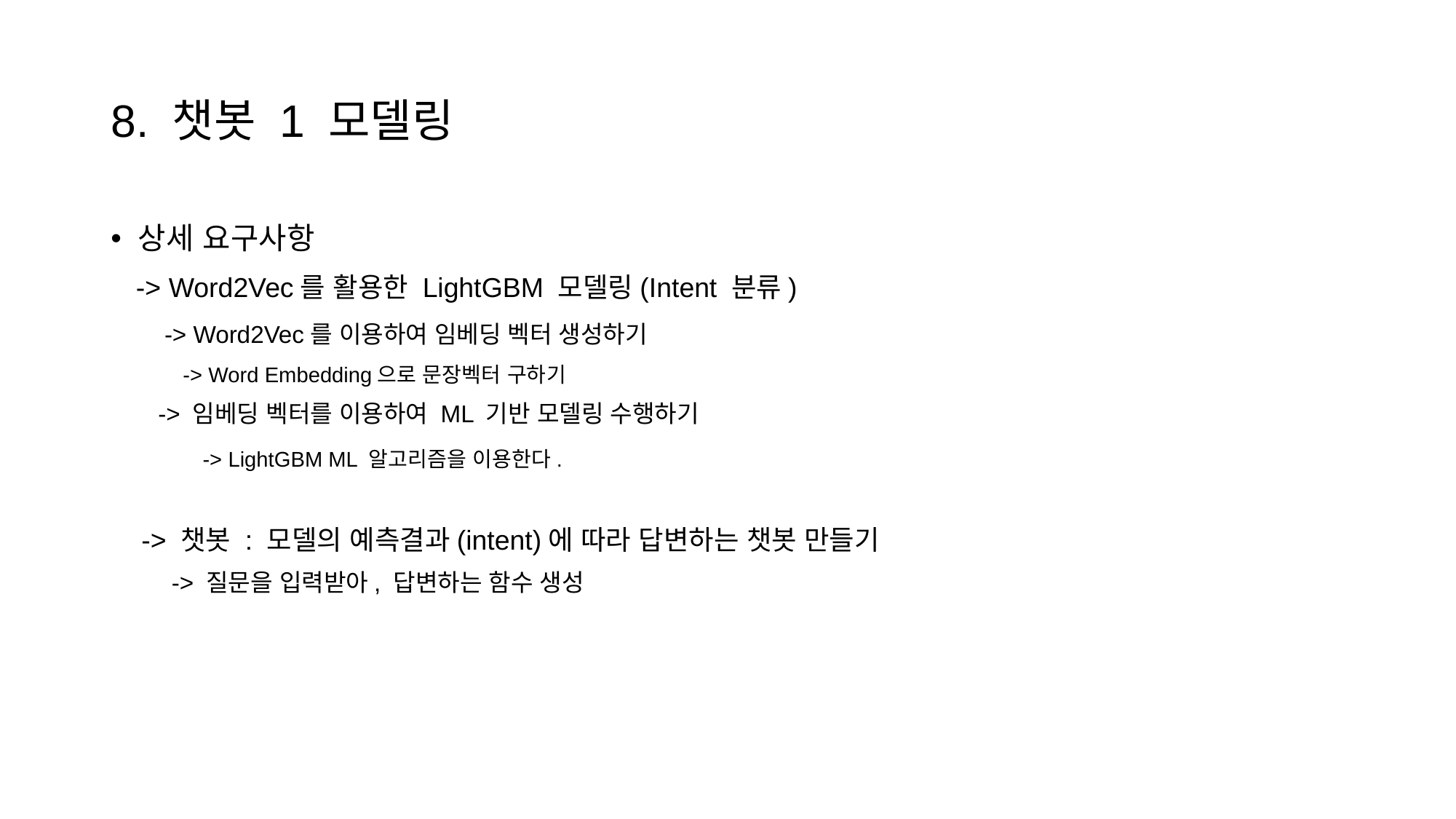

# 8. 챗봇 1 모델링
상세 요구사항
   -> Word2Vec를 활용한 LightGBM 모델링(Intent 분류)
       -> Word2Vec를 이용하여 임베딩 벡터 생성하기
            -> Word Embedding으로 문장벡터 구하기
       -> 임베딩 벡터를 이용하여 ML 기반 모델링 수행하기
            -> LightGBM ML 알고리즘을 이용한다.

    -> 챗봇 : 모델의 예측결과(intent)에 따라 답변하는 챗봇 만들기
         -> 질문을 입력받아, 답변하는 함수 생성